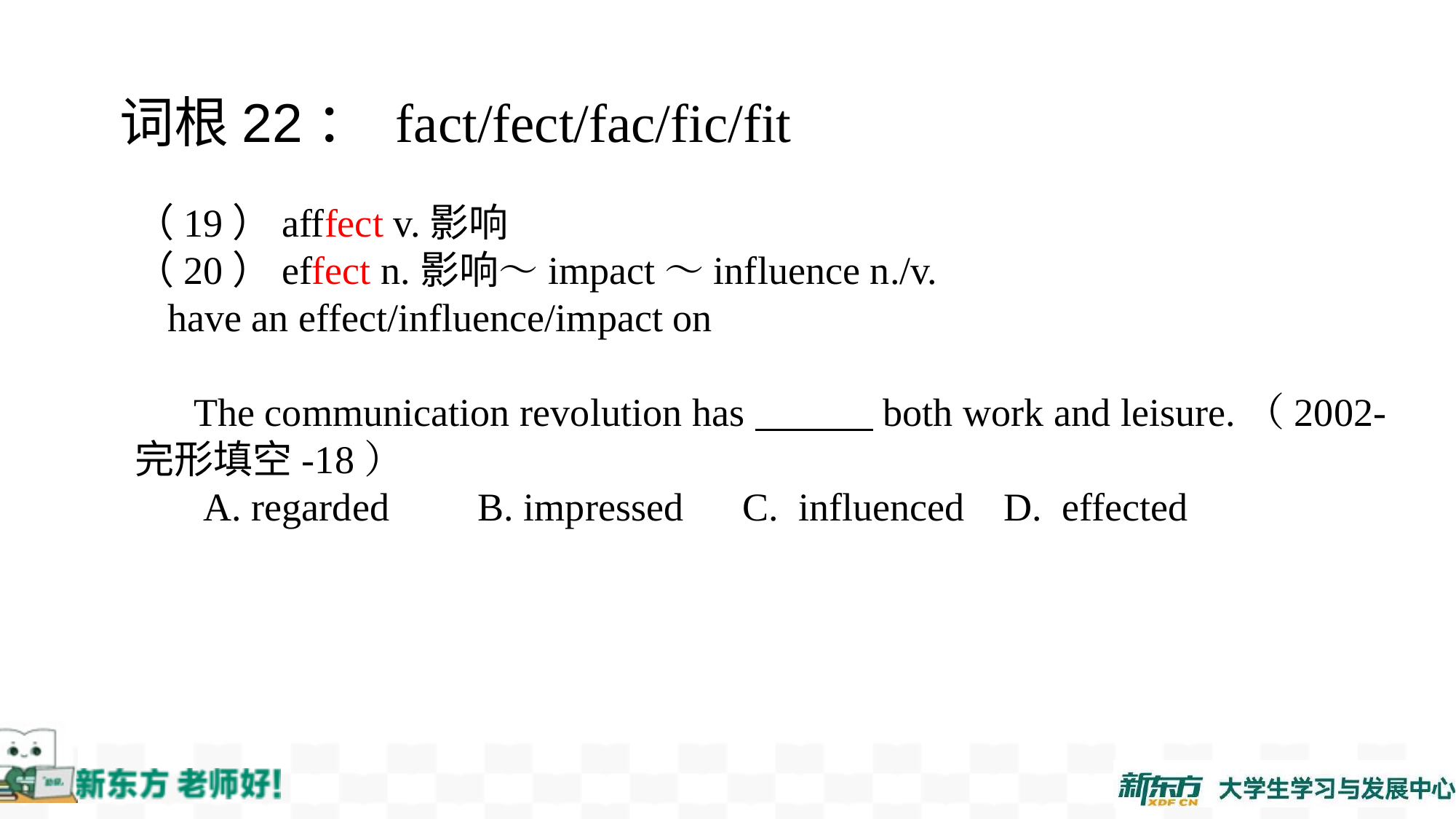

词根22： fact/fect/fac/fic/fit
（19）afffect v.影响
（20）effect n.影响～impact～influence n./v.
   have an effect/influence/impact on

      The communication revolution has              both work and leisure.（2002-完形填空-18）
       A. regarded         B. impressed      C.  influenced    D.  effected